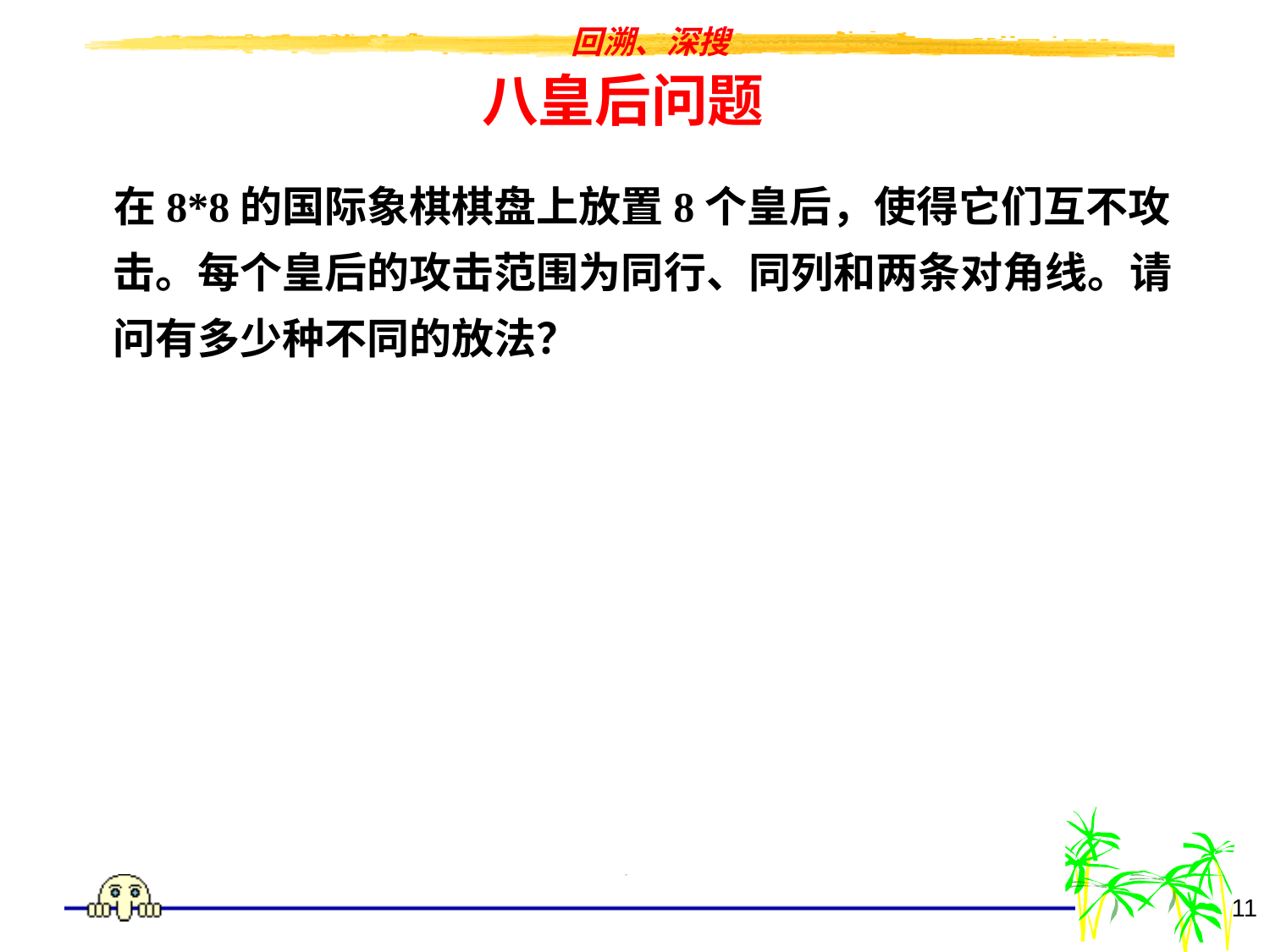

# 八皇后问题
    在8*8的国际象棋棋盘上放置8个皇后，使得它们互不攻击。每个皇后的攻击范围为同行、同列和两条对角线。请问有多少种不同的放法？
11